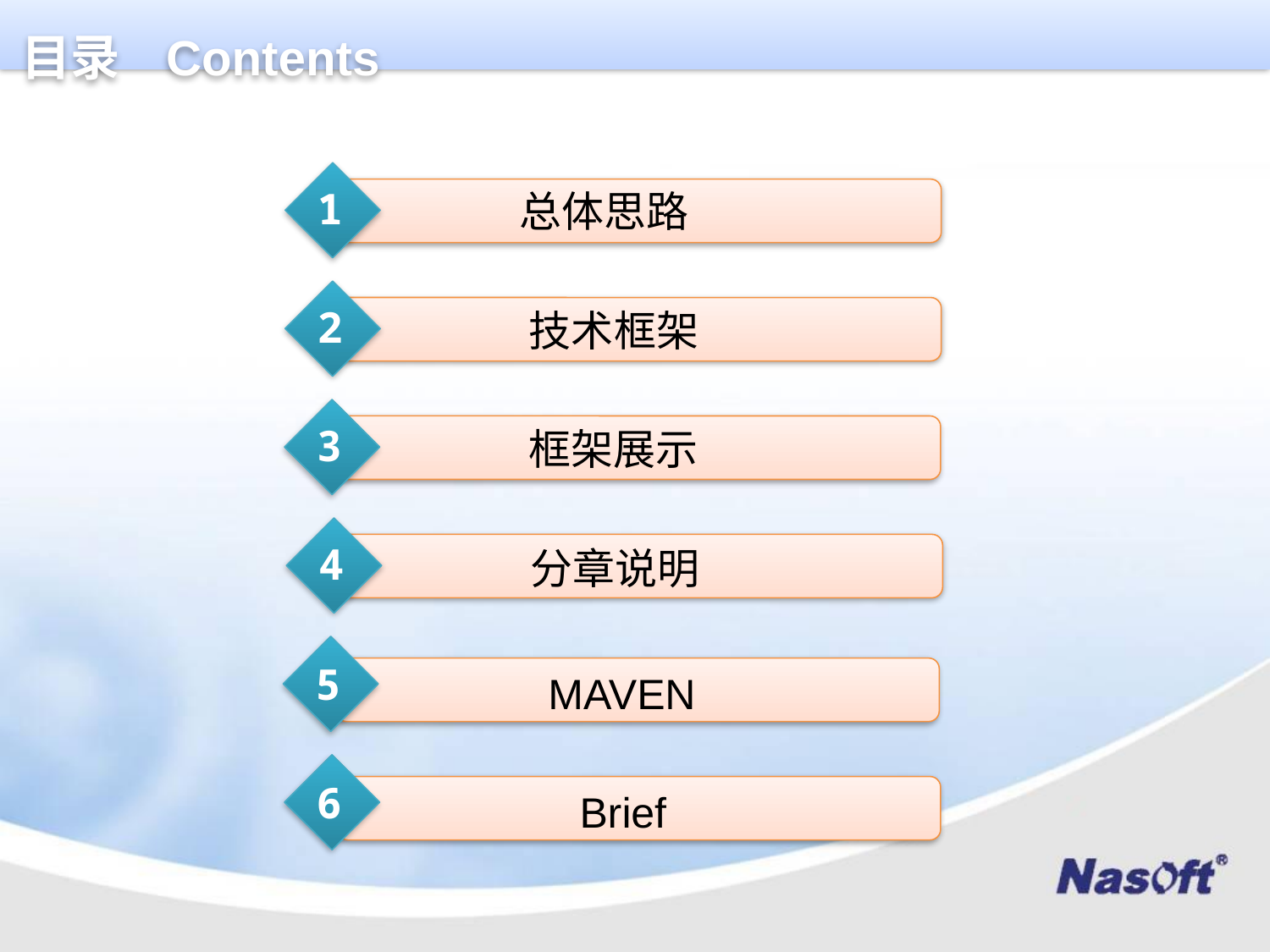

目录   Contents

1

总体思路

2

技术框架

3

框架展示

4

分章说明

5

MAVEN

6

Brief